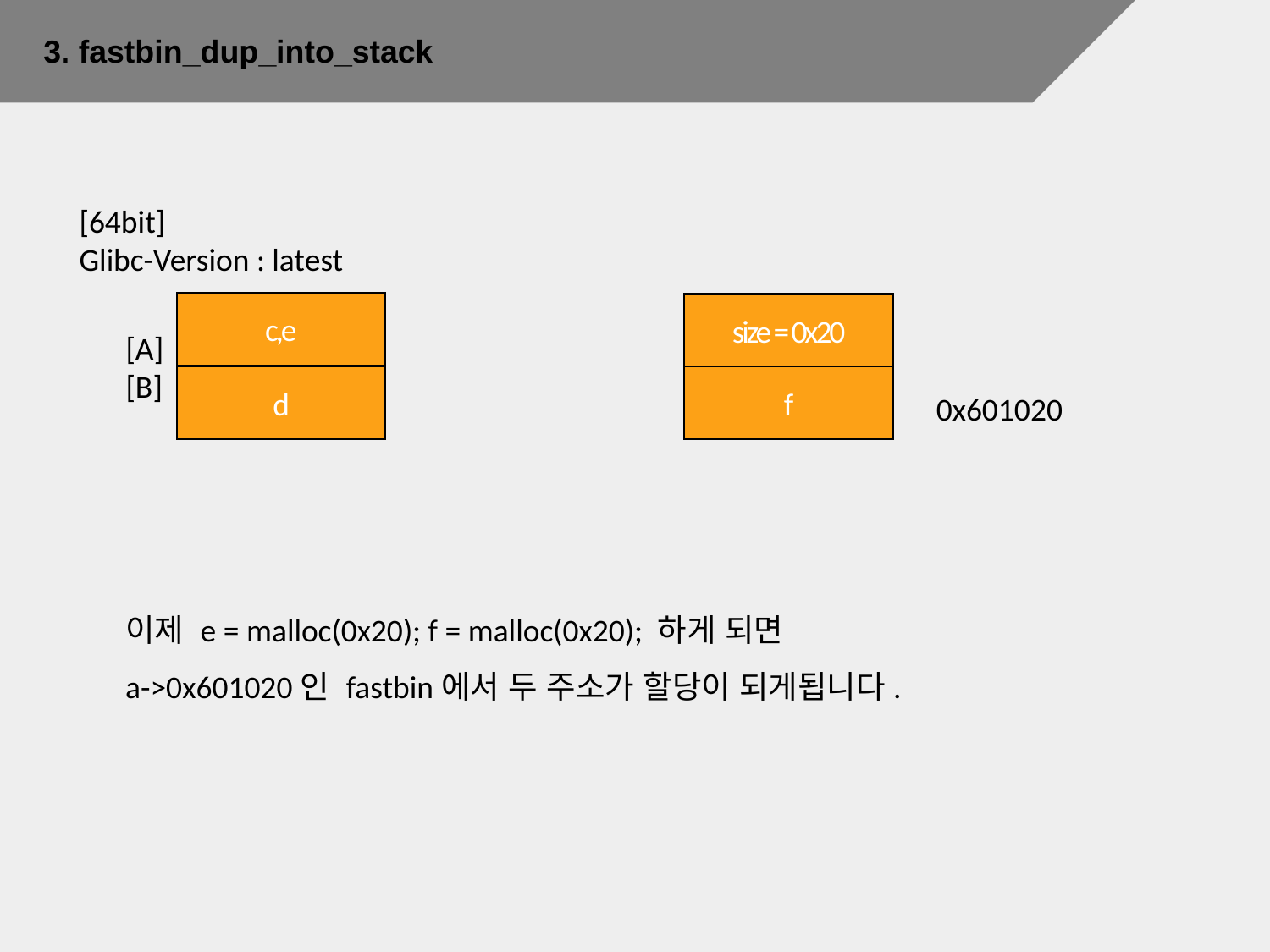

3. fastbin_dup_into_stack
[64bit]
Glibc-Version : latest

c,e
size = 0x20
c
c
[A]
[B]

f
d
0x601020

이제 e = malloc(0x20); f = malloc(0x20); 하게 되면
a->0x601020인 fastbin에서 두 주소가 할당이 되게됩니다.